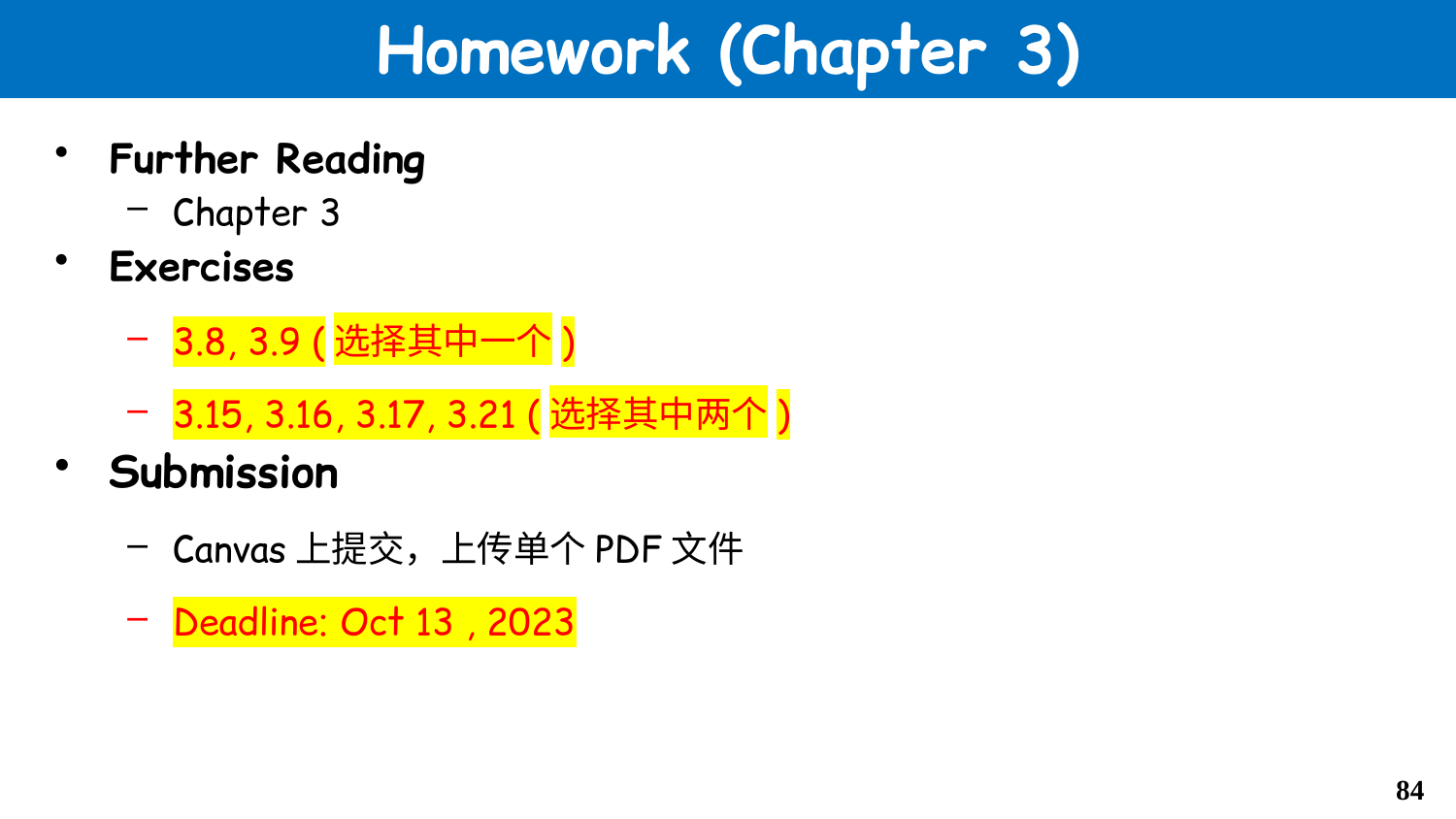

# Homework (Chapter 3)
Further Reading
Chapter 3
Exercises
3.8, 3.9 (选择其中一个)
3.15, 3.16, 3.17, 3.21 (选择其中两个)
Submission
Canvas上提交，上传单个PDF文件
Deadline: Oct 13 , 2023